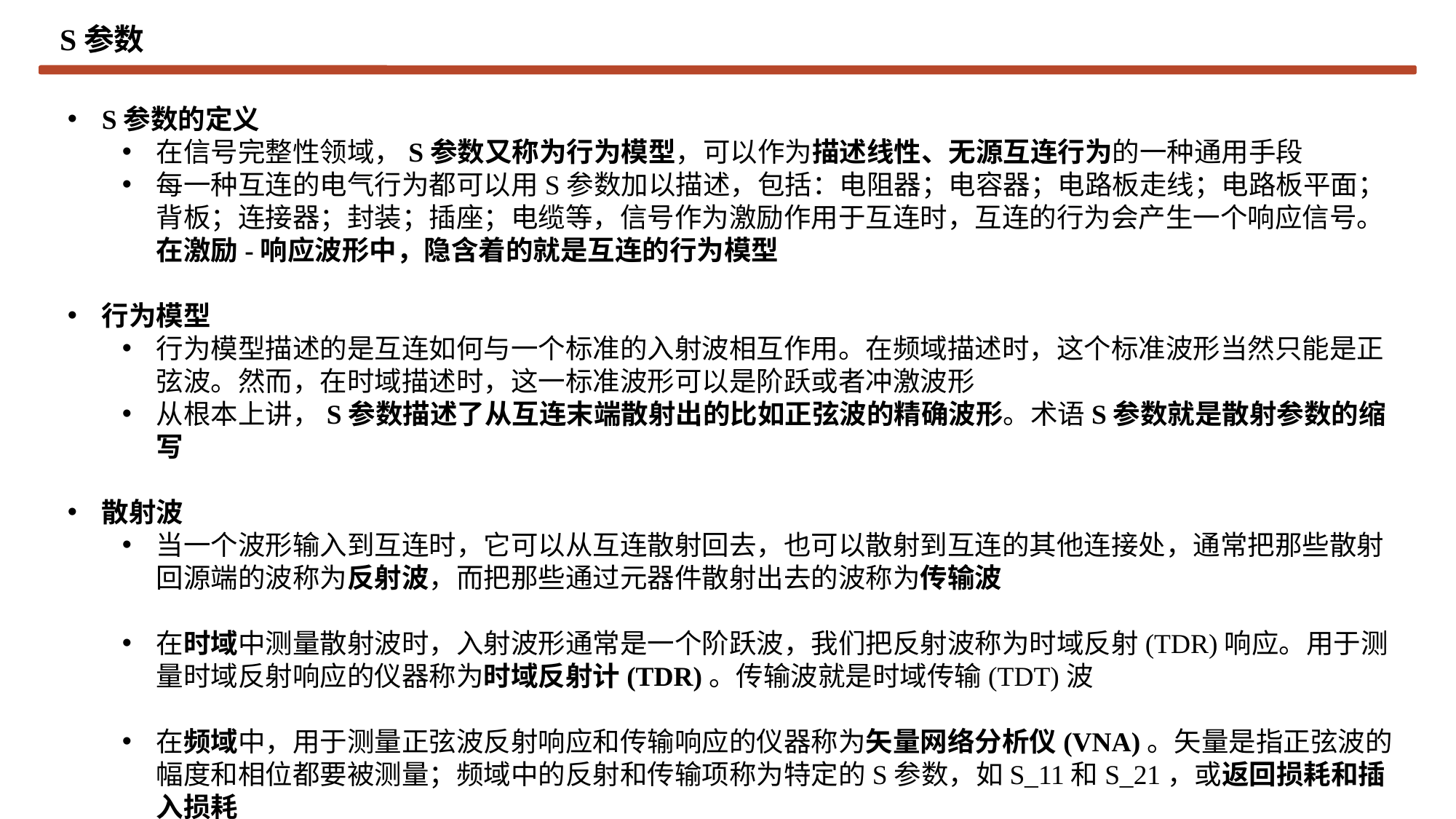

S参数
S参数的定义
在信号完整性领域，S参数又称为行为模型，可以作为描述线性、无源互连行为的一种通用手段
每一种互连的电气行为都可以用S参数加以描述，包括：电阻器；电容器；电路板走线；电路板平面；背板；连接器；封装；插座；电缆等，信号作为激励作用于互连时，互连的行为会产生一个响应信号。在激励-响应波形中，隐含着的就是互连的行为模型

行为模型
行为模型描述的是互连如何与一个标准的入射波相互作用。在频域描述时，这个标准波形当然只能是正弦波。然而，在时域描述时，这一标准波形可以是阶跃或者冲激波形
从根本上讲，S参数描述了从互连末端散射出的比如正弦波的精确波形。术语S参数就是散射参数的缩写

散射波
当一个波形输入到互连时，它可以从互连散射回去，也可以散射到互连的其他连接处，通常把那些散射回源端的波称为反射波，而把那些通过元器件散射出去的波称为传输波

在时域中测量散射波时，入射波形通常是一个阶跃波，我们把反射波称为时域反射(TDR)响应。用于测量时域反射响应的仪器称为时域反射计(TDR)。传输波就是时域传输(TDT)波

在频域中，用于测量正弦波反射响应和传输响应的仪器称为矢量网络分析仪(VNA)。矢量是指正弦波的幅度和相位都要被测量；频域中的反射和传输项称为特定的S参数，如S_11和S_21，或返回损耗和插入损耗